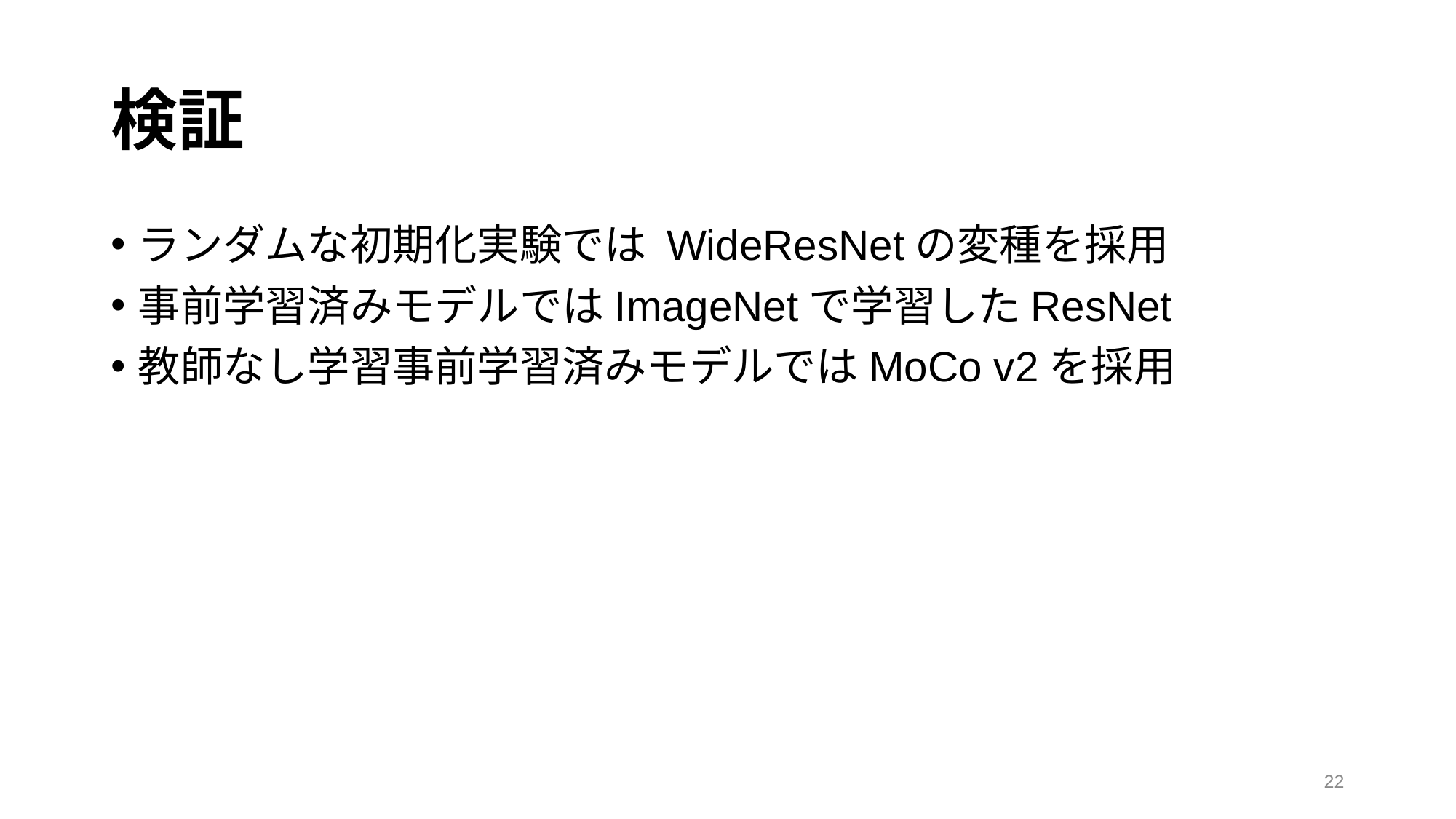

# 検証
ランダムな初期化実験では WideResNetの変種を採用
事前学習済みモデルではImageNetで学習したResNet
教師なし学習事前学習済みモデルではMoCo v2を採用

22